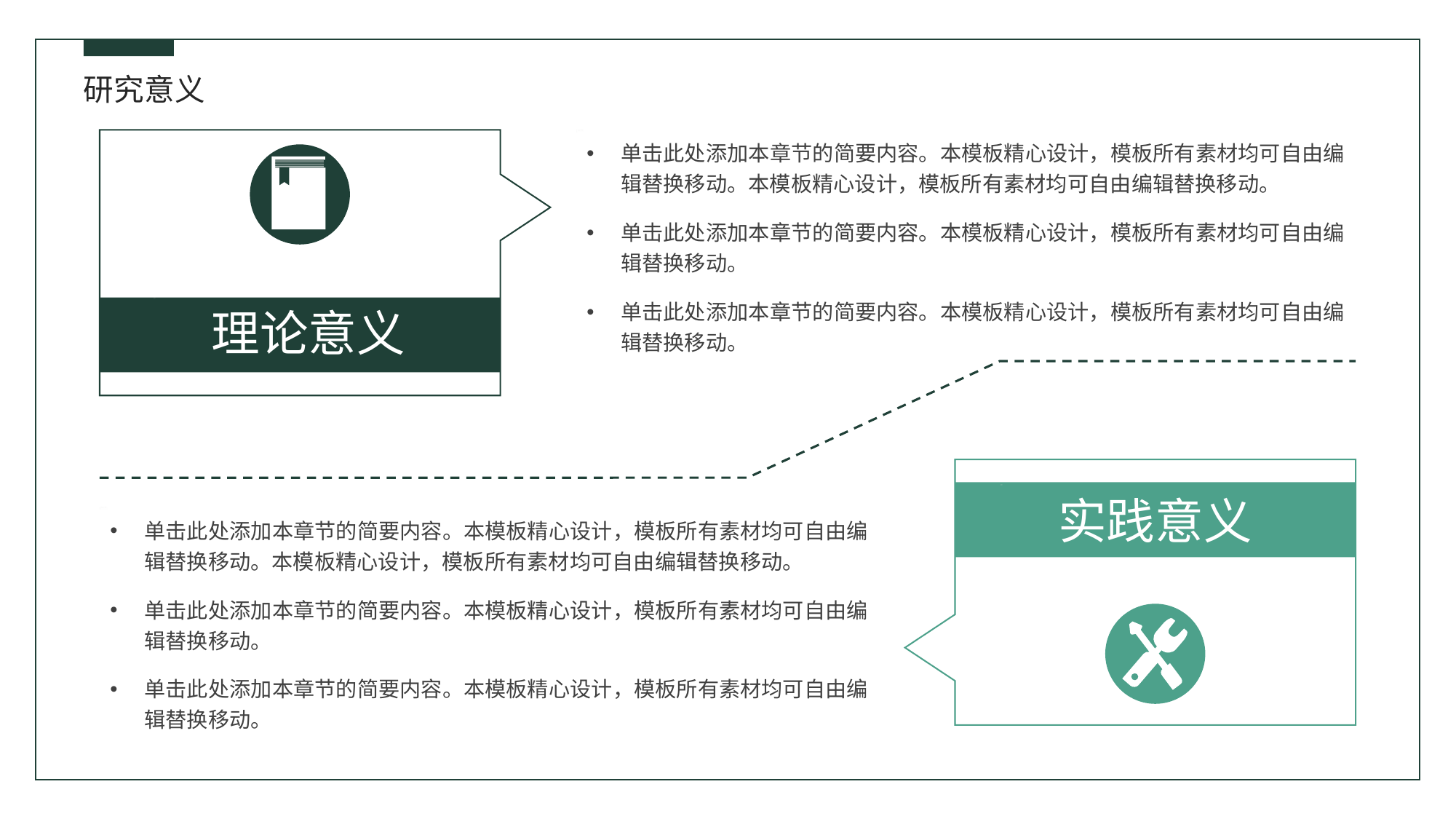

研究意义
单击此处添加本章节的简要内容。本模板精心设计，模板所有素材均可自由编辑替换移动。本模板精心设计，模板所有素材均可自由编辑替换移动。
单击此处添加本章节的简要内容。本模板精心设计，模板所有素材均可自由编辑替换移动。
单击此处添加本章节的简要内容。本模板精心设计，模板所有素材均可自由编辑替换移动。

理论意义

实践意义
单击此处添加本章节的简要内容。本模板精心设计，模板所有素材均可自由编辑替换移动。本模板精心设计，模板所有素材均可自由编辑替换移动。
单击此处添加本章节的简要内容。本模板精心设计，模板所有素材均可自由编辑替换移动。
单击此处添加本章节的简要内容。本模板精心设计，模板所有素材均可自由编辑替换移动。